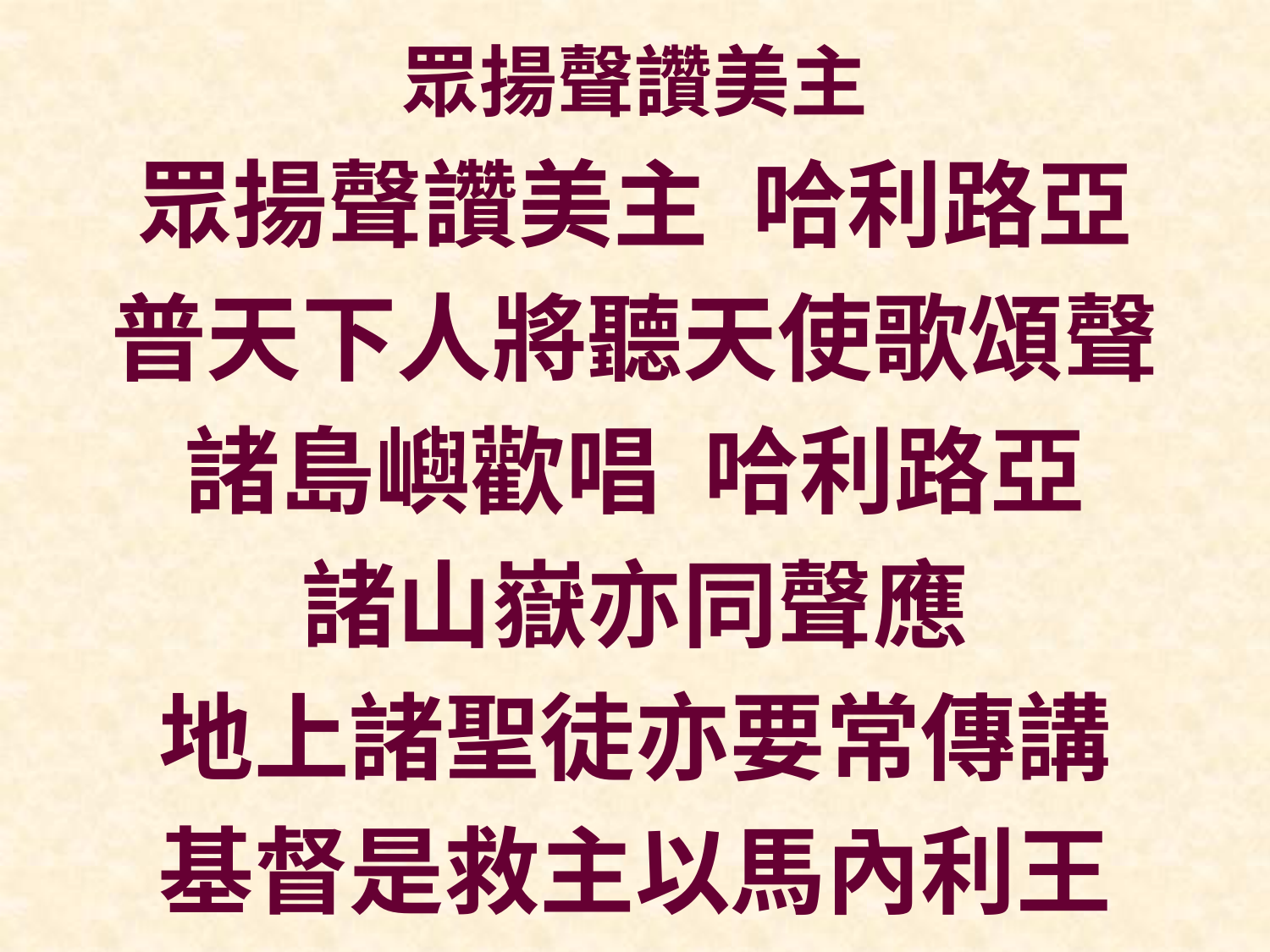

# 眾揚聲讚美主
眾揚聲讚美主  哈利路亞
普天下人將聽天使歌頌聲
諸島嶼歡唱  哈利路亞
諸山嶽亦同聲應
地上諸聖徒亦要常傳講
基督是救主以馬內利王